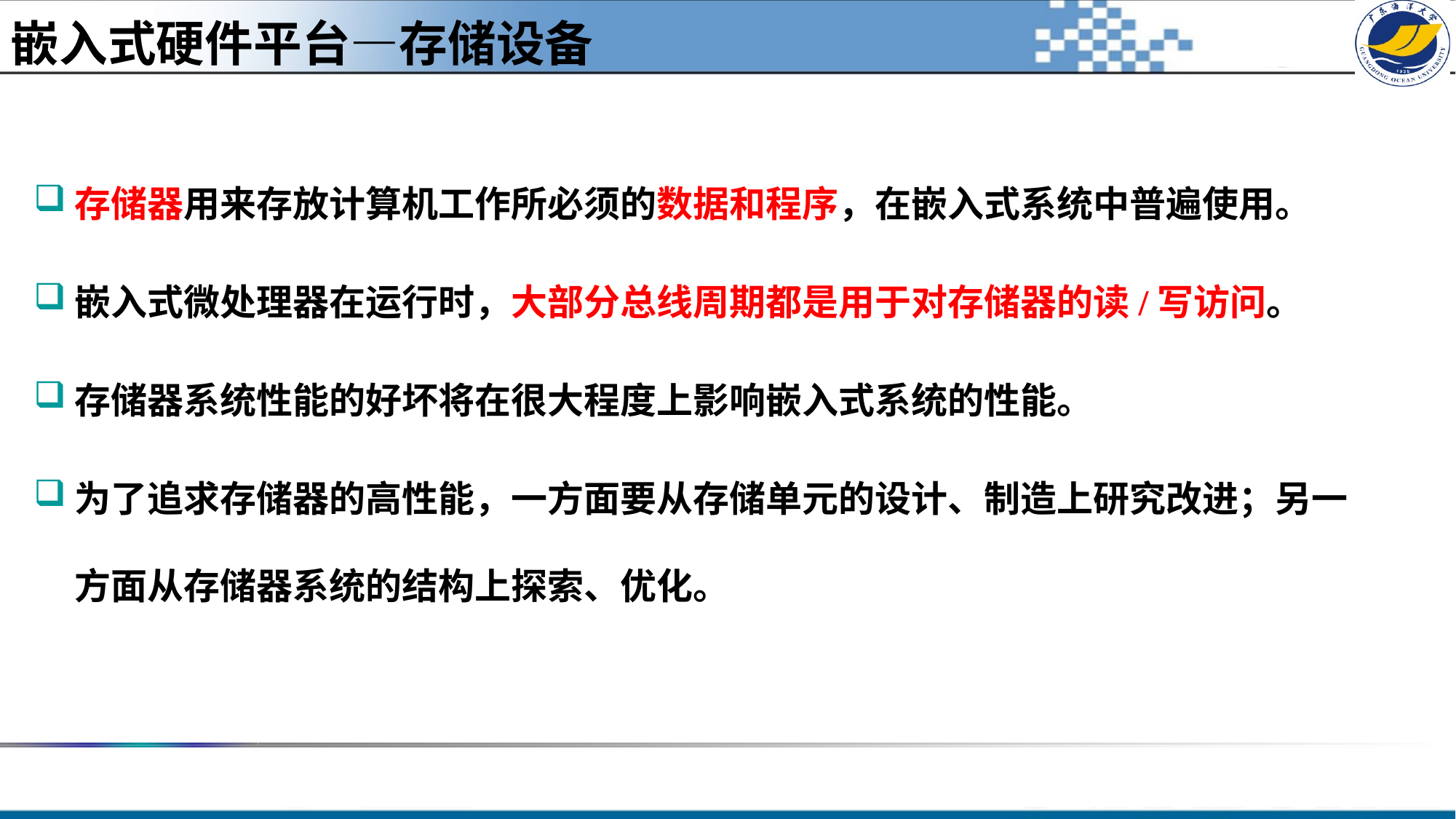

嵌入式硬件平台—存储设备
#
存储器用来存放计算机工作所必须的数据和程序，在嵌入式系统中普遍使用。
嵌入式微处理器在运行时，大部分总线周期都是用于对存储器的读/写访问。
存储器系统性能的好坏将在很大程度上影响嵌入式系统的性能。
为了追求存储器的高性能，一方面要从存储单元的设计、制造上研究改进；另一方面从存储器系统的结构上探索、优化。
35